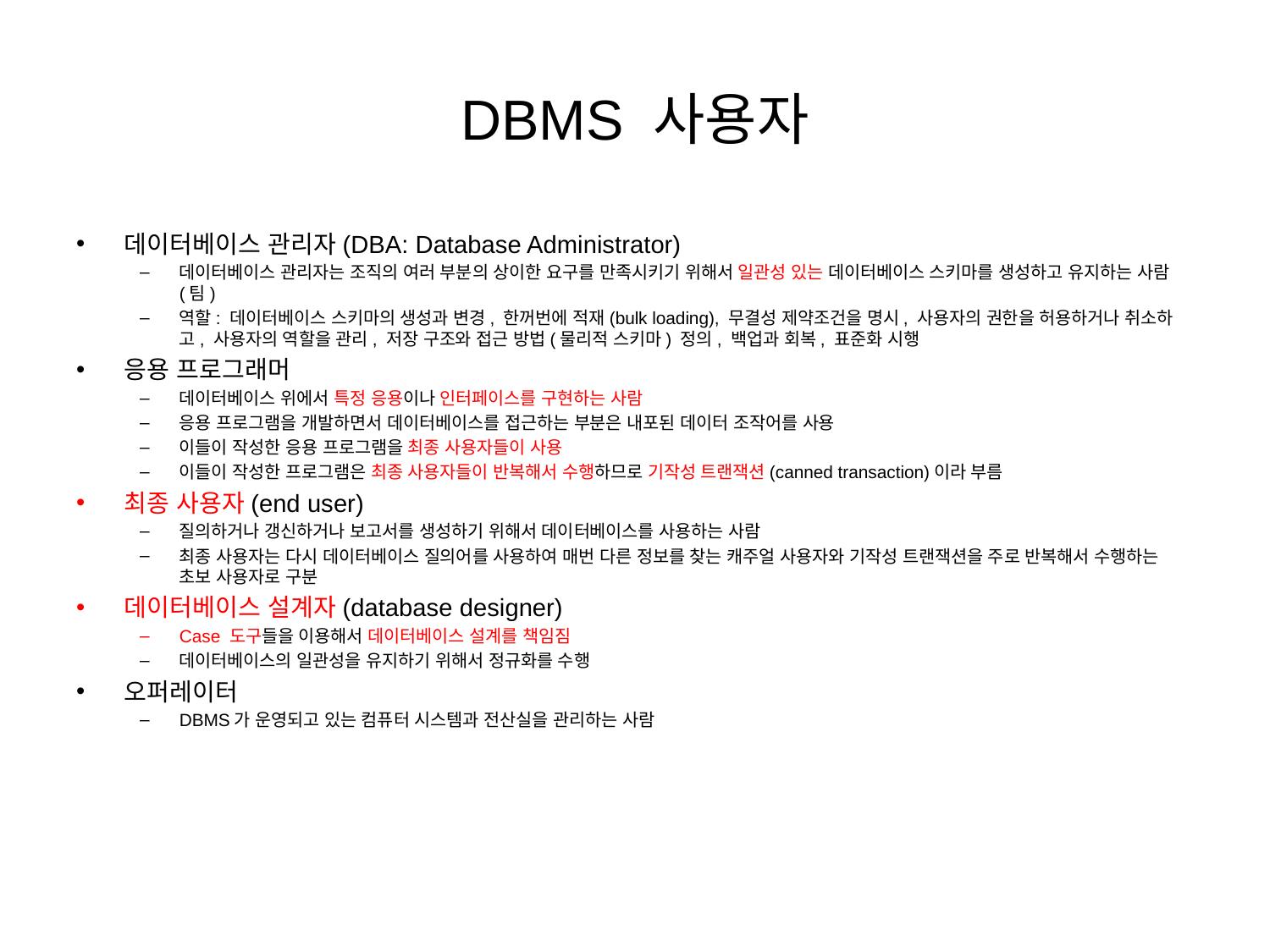

# DBMS 사용자
데이터베이스 관리자(DBA: Database Administrator)
데이터베이스 관리자는 조직의 여러 부분의 상이한 요구를 만족시키기 위해서 일관성 있는 데이터베이스 스키마를 생성하고 유지하는 사람(팀)
역할: 데이터베이스 스키마의 생성과 변경, 한꺼번에 적재(bulk loading), 무결성 제약조건을 명시, 사용자의 권한을 허용하거나 취소하고, 사용자의 역할을 관리, 저장 구조와 접근 방법(물리적 스키마) 정의, 백업과 회복, 표준화 시행
응용 프로그래머
데이터베이스 위에서 특정 응용이나 인터페이스를 구현하는 사람
응용 프로그램을 개발하면서 데이터베이스를 접근하는 부분은 내포된 데이터 조작어를 사용
이들이 작성한 응용 프로그램을 최종 사용자들이 사용
이들이 작성한 프로그램은 최종 사용자들이 반복해서 수행하므로 기작성 트랜잭션(canned transaction)이라 부름
최종 사용자(end user)
질의하거나 갱신하거나 보고서를 생성하기 위해서 데이터베이스를 사용하는 사람
최종 사용자는 다시 데이터베이스 질의어를 사용하여 매번 다른 정보를 찾는 캐주얼 사용자와 기작성 트랜잭션을 주로 반복해서 수행하는 초보 사용자로 구분
데이터베이스 설계자(database designer)
Case 도구들을 이용해서 데이터베이스 설계를 책임짐
데이터베이스의 일관성을 유지하기 위해서 정규화를 수행
오퍼레이터
DBMS가 운영되고 있는 컴퓨터 시스템과 전산실을 관리하는 사람